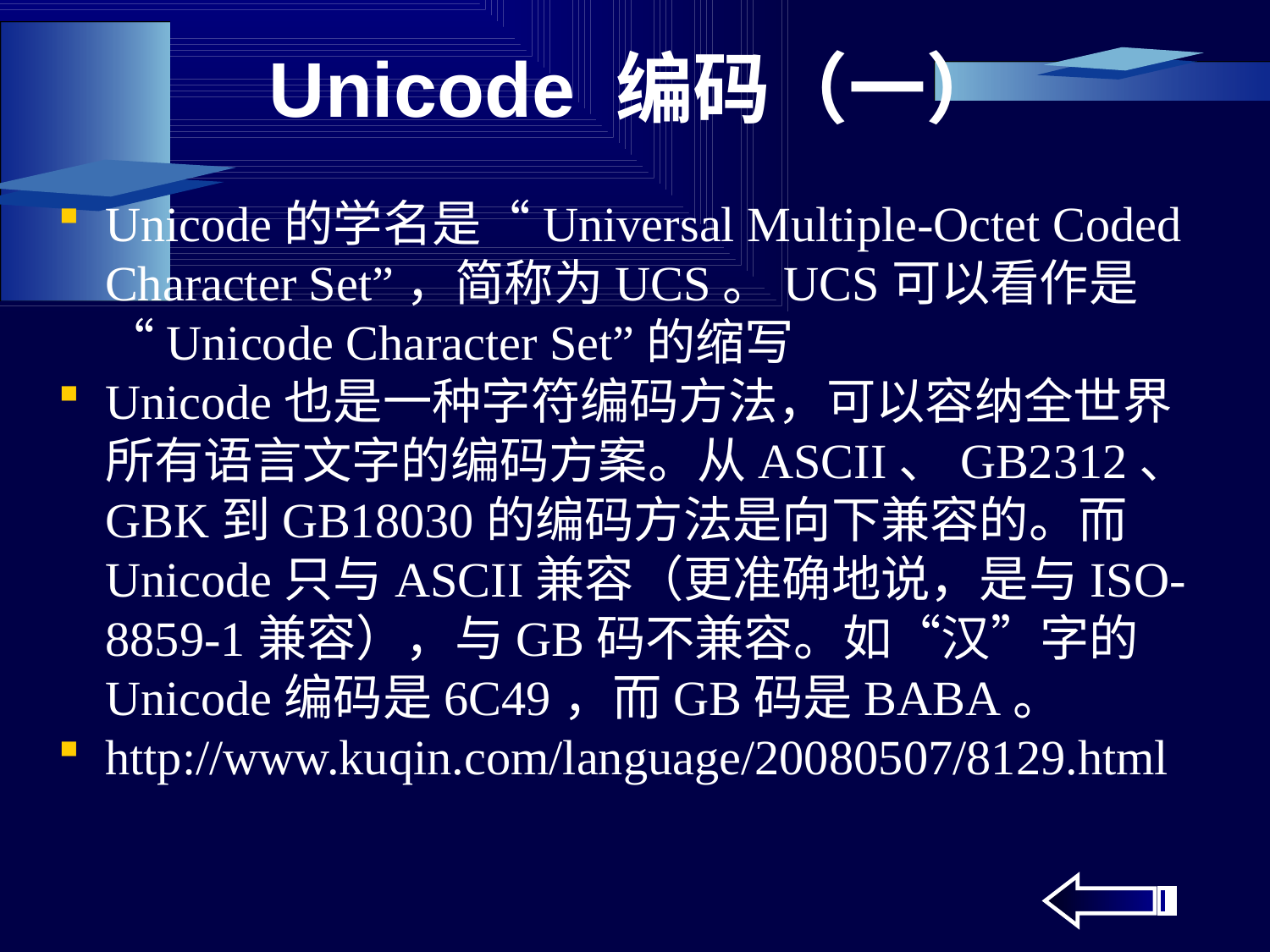

# Unicode 编码（一）
Unicode的学名是“Universal Multiple-Octet Coded Character Set”，简称为UCS。UCS可以看作是“Unicode Character Set”的缩写
Unicode也是一种字符编码方法，可以容纳全世界所有语言文字的编码方案。从ASCII、GB2312、GBK到GB18030的编码方法是向下兼容的。而Unicode只与ASCII兼容（更准确地说，是与ISO-8859-1兼容），与GB码不兼容。如“汉”字的Unicode编码是6C49，而GB码是BABA。
http://www.kuqin.com/language/20080507/8129.html